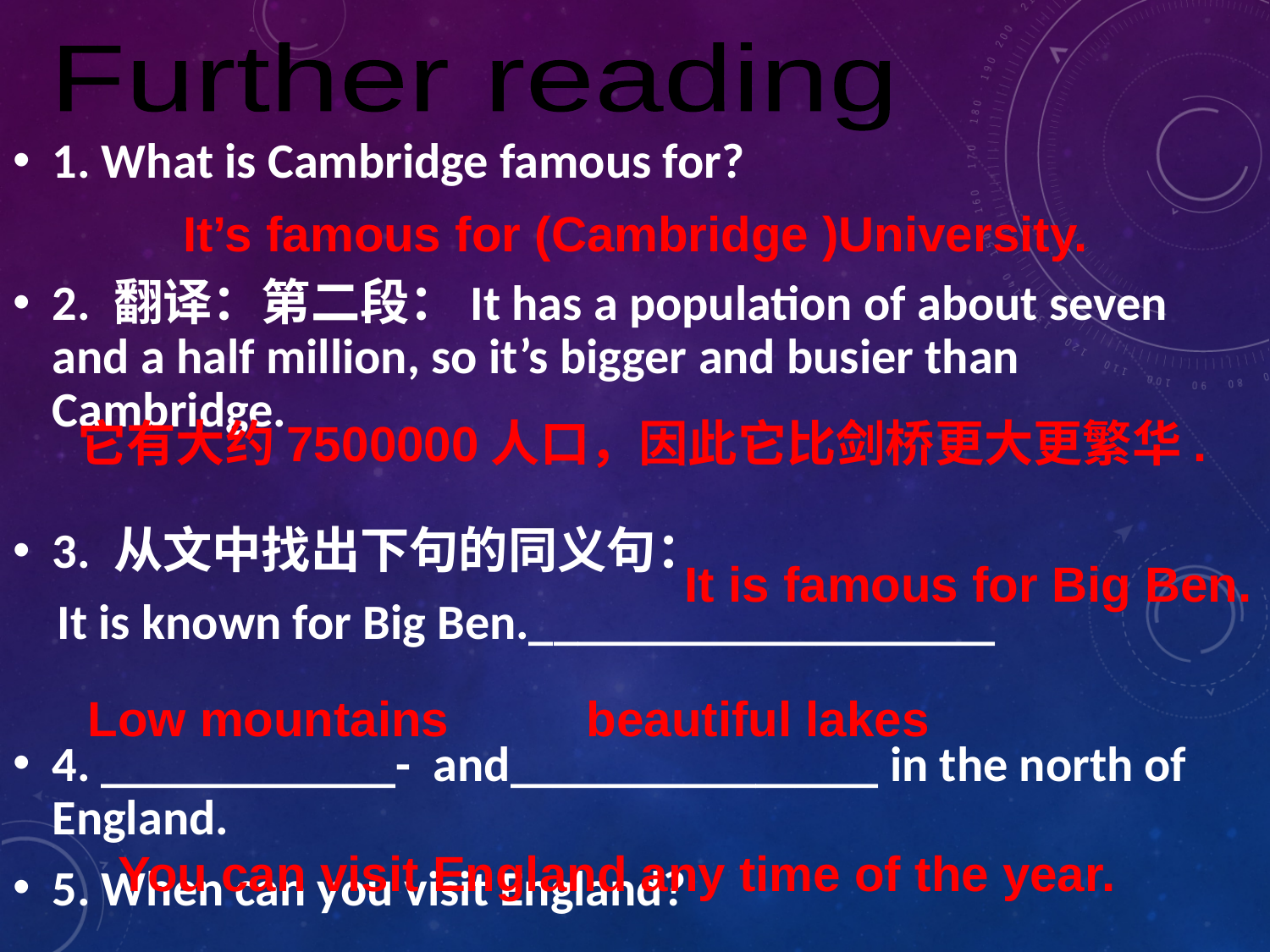

Further reading
1. What is Cambridge famous for?

2. 翻译：第二段：It has a population of about seven and a half million, so it’s bigger and busier than Cambridge.

3. 从文中找出下句的同义句：
    It is known for Big Ben.___________________

4. ____________-  and_______________ in the north of England.
5. When can you visit England?
It’s famous for (Cambridge )University.
它有大约7500000人口，因此它比剑桥更大更繁华.
It is famous for Big Ben.
Low mountains          beautiful lakes
You can visit England any time of the year.